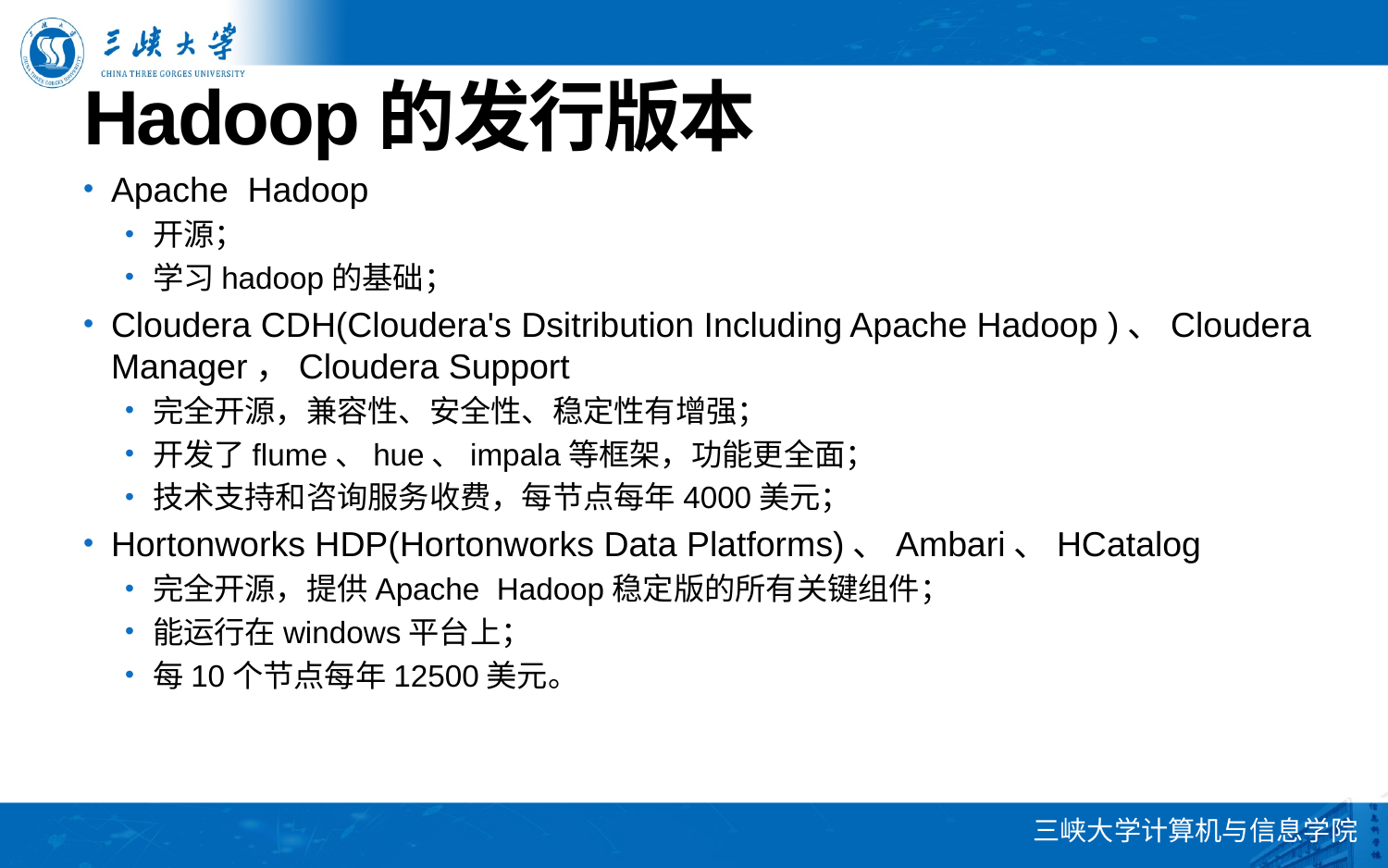

# Hadoop的发行版本
Apache  Hadoop
开源；
学习hadoop的基础；
Cloudera CDH(Cloudera's Dsitribution Including Apache Hadoop )、Cloudera Manager，Cloudera Support
完全开源，兼容性、安全性、稳定性有增强；
开发了flume、hue、impala等框架，功能更全面；
技术支持和咨询服务收费，每节点每年4000美元；
Hortonworks HDP(Hortonworks Data Platforms)、Ambari、HCatalog
完全开源，提供Apache  Hadoop稳定版的所有关键组件；
能运行在windows平台上；
每10个节点每年12500美元。